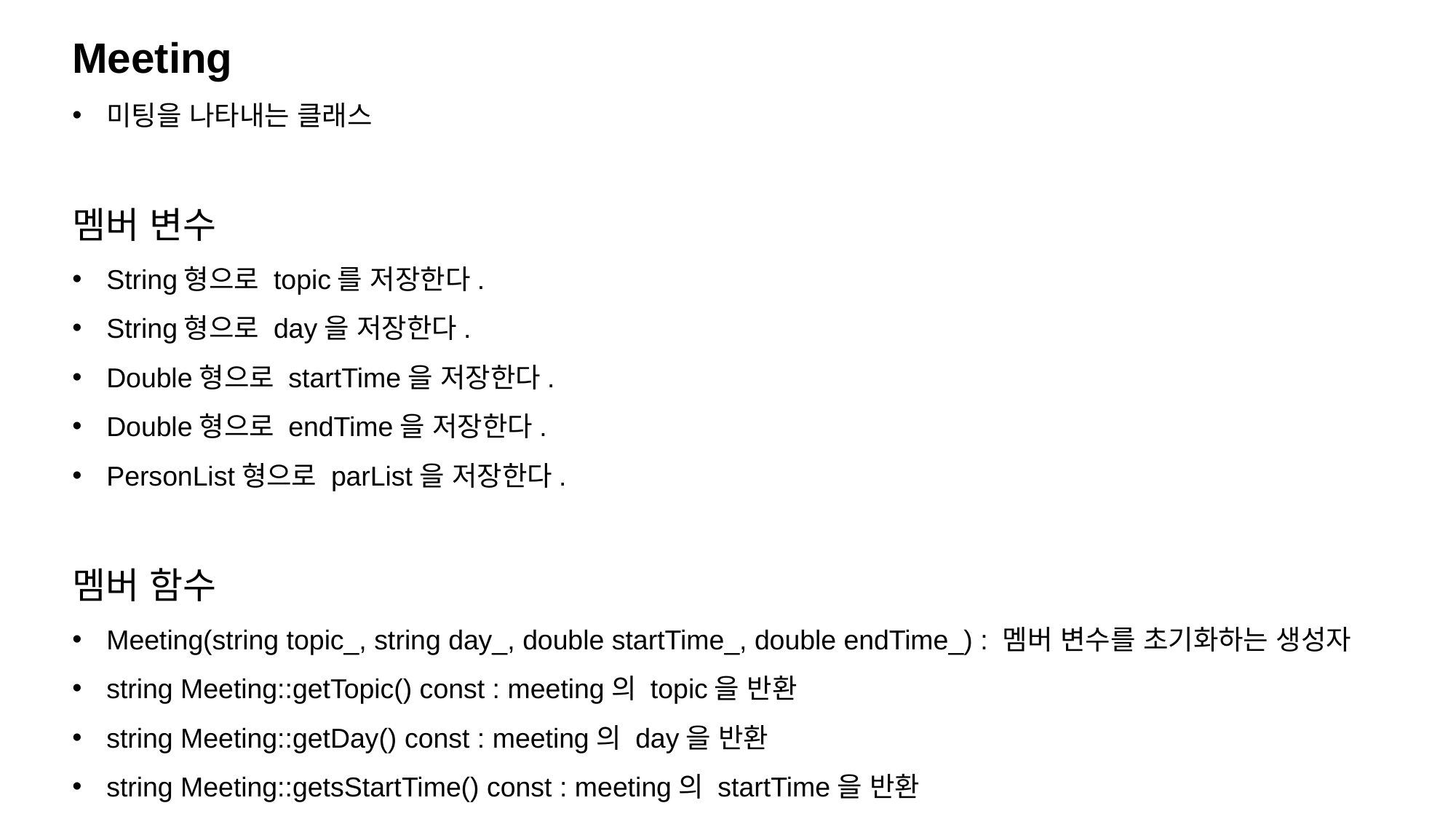

Meeting
미팅을 나타내는 클래스

멤버 변수
String형으로 topic를 저장한다.
String형으로 day을 저장한다.
Double형으로 startTime을 저장한다.
Double형으로 endTime을 저장한다.
PersonList형으로 parList을 저장한다.

멤버 함수
Meeting(string topic_, string day_, double startTime_, double endTime_) : 멤버 변수를 초기화하는 생성자
string Meeting::getTopic() const : meeting의 topic을 반환
string Meeting::getDay() const : meeting의 day을 반환
string Meeting::getsStartTime() const : meeting의 startTime을 반환